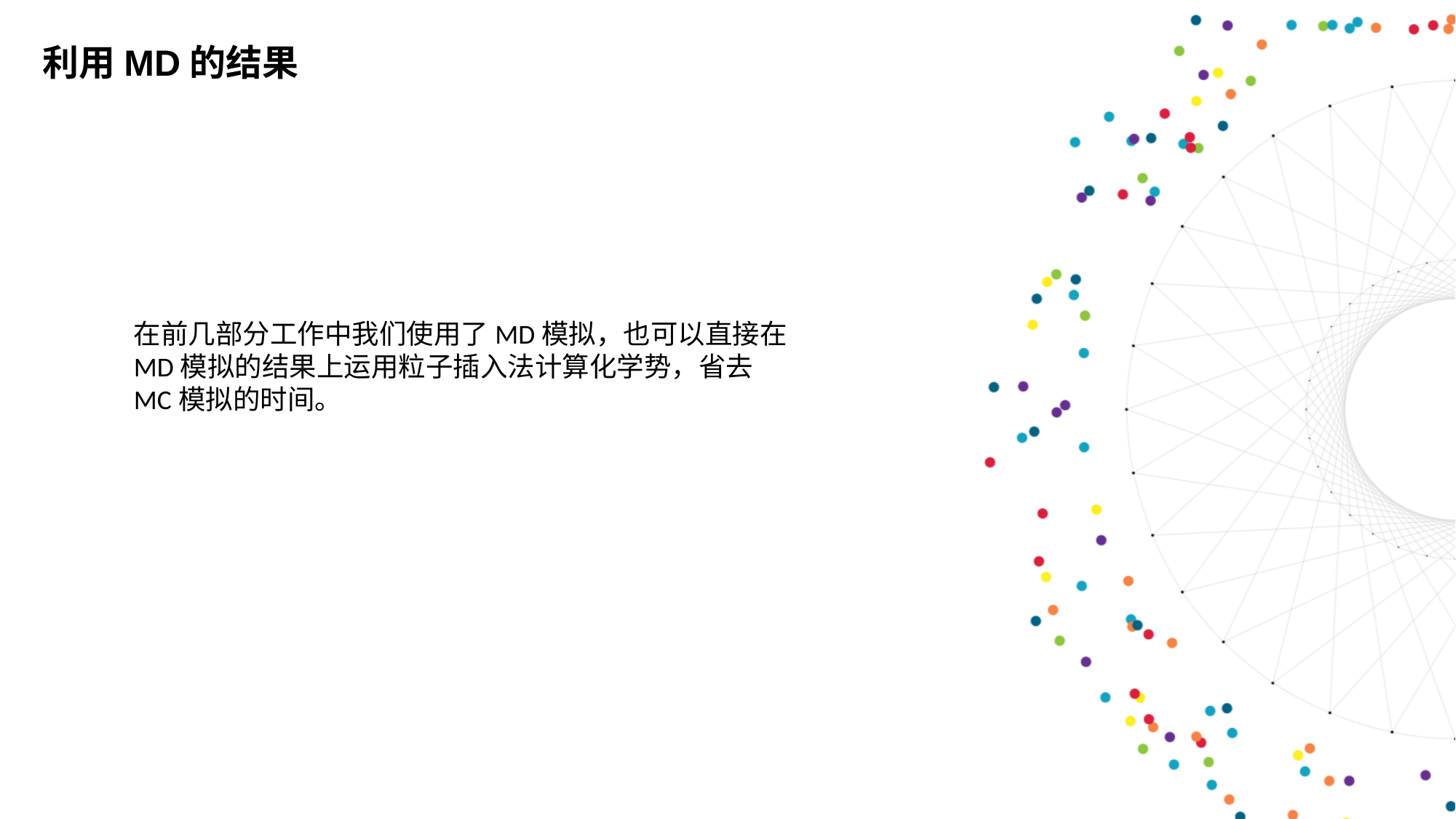

利用MD的结果

在前几部分工作中我们使用了MD模拟，也可以直接在MD模拟的结果上运用粒子插入法计算化学势，省去MC模拟的时间。